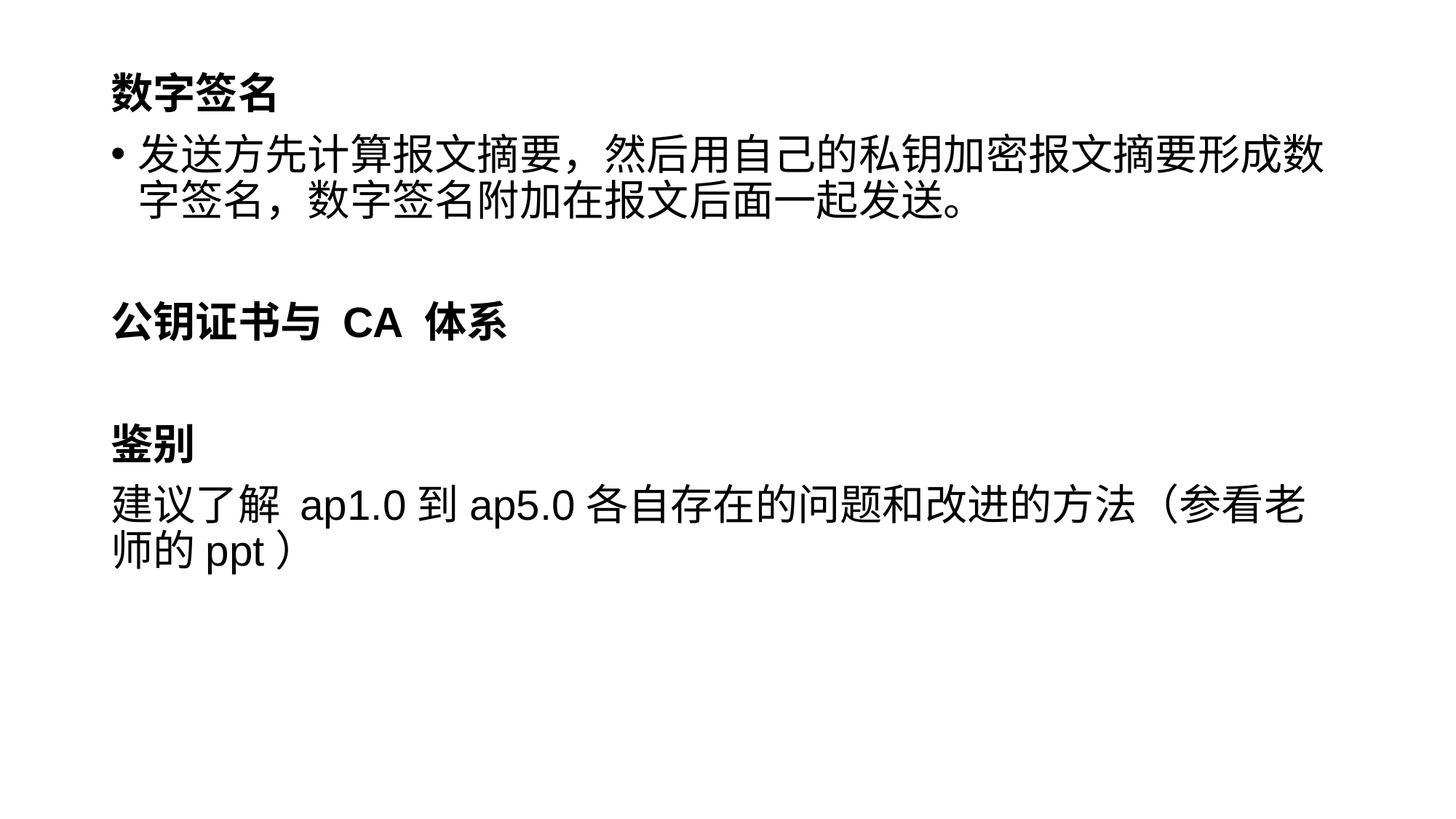

数字签名
发送方先计算报文摘要，然后用自己的私钥加密报文摘要形成数字签名，数字签名附加在报文后面一起发送。

公钥证书与 CA 体系

鉴别
建议了解 ap1.0到ap5.0各自存在的问题和改进的方法（参看老师的ppt）